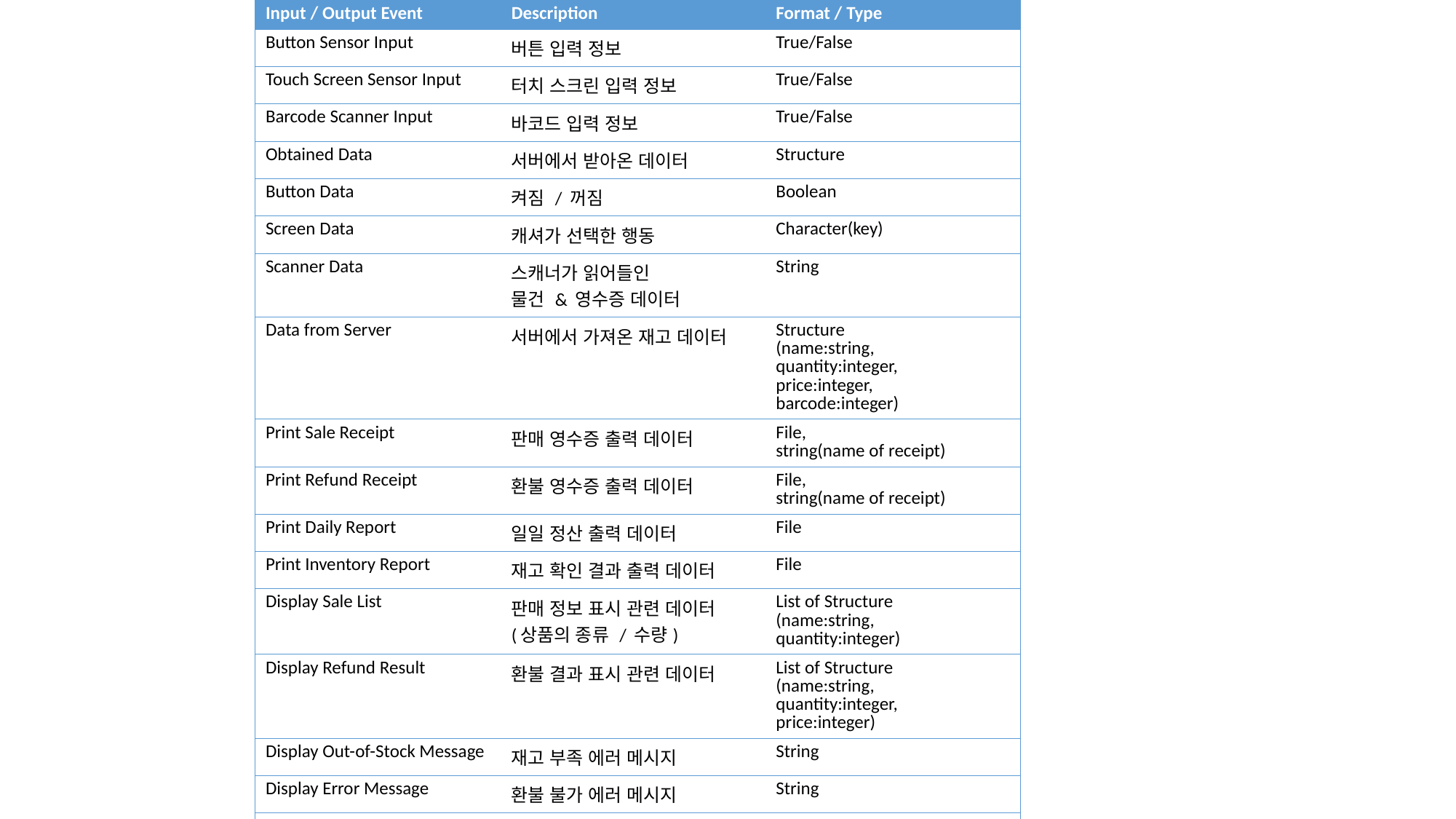

| Input / Output Event | Description | Format / Type |
| --- | --- | --- |
| Button Sensor Input | 버튼 입력 정보 | True/False |
| Touch Screen Sensor Input | 터치 스크린 입력 정보 | True/False |
| Barcode Scanner Input | 바코드 입력 정보 | True/False |
| Obtained Data | 서버에서 받아온 데이터 | Structure |
| Button Data | 켜짐 / 꺼짐 | Boolean |
| Screen Data | 캐셔가 선택한 행동 | Character(key) |
| Scanner Data | 스캐너가 읽어들인 물건 & 영수증 데이터 | String |
| Data from Server | 서버에서 가져온 재고 데이터 | Structure (name:string, quantity:integer, price:integer, barcode:integer) |
| Print Sale Receipt | 판매 영수증 출력 데이터 | File, string(name of receipt) |
| Print Refund Receipt | 환불 영수증 출력 데이터 | File, string(name of receipt) |
| Print Daily Report | 일일 정산 출력 데이터 | File |
| Print Inventory Report | 재고 확인 결과 출력 데이터 | File |
| Display Sale List | 판매 정보 표시 관련 데이터 (상품의 종류 / 수량) | List of Structure (name:string, quantity:integer) |
| Display Refund Result | 환불 결과 표시 관련 데이터 | List of Structure (name:string, quantity:integer, price:integer) |
| Display Out-of-Stock Message | 재고 부족 에러 메시지 | String |
| Display Error Message | 환불 불가 에러 메시지 | String |
| Update Data | 서버로 재 전송되는 데이터 | Structure (name:string, quantity:integer), string(name of receipt) |